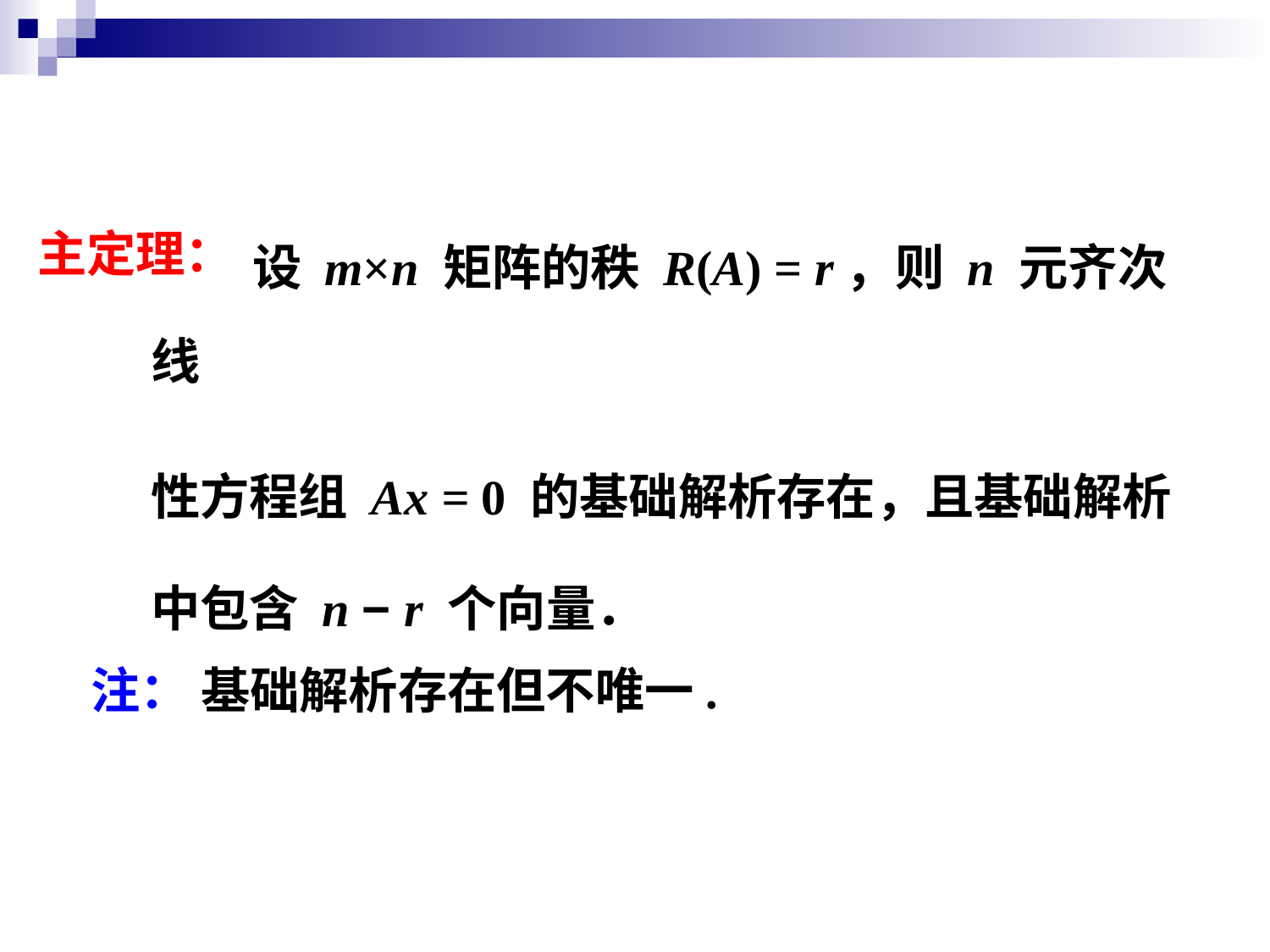

设 m×n 矩阵的秩 R(A) = r，则 n 元齐次线
性方程组 Ax = 0 的基础解析存在，且基础解析中包含 n − r 个向量．
主定理：
注： 基础解析存在但不唯一.